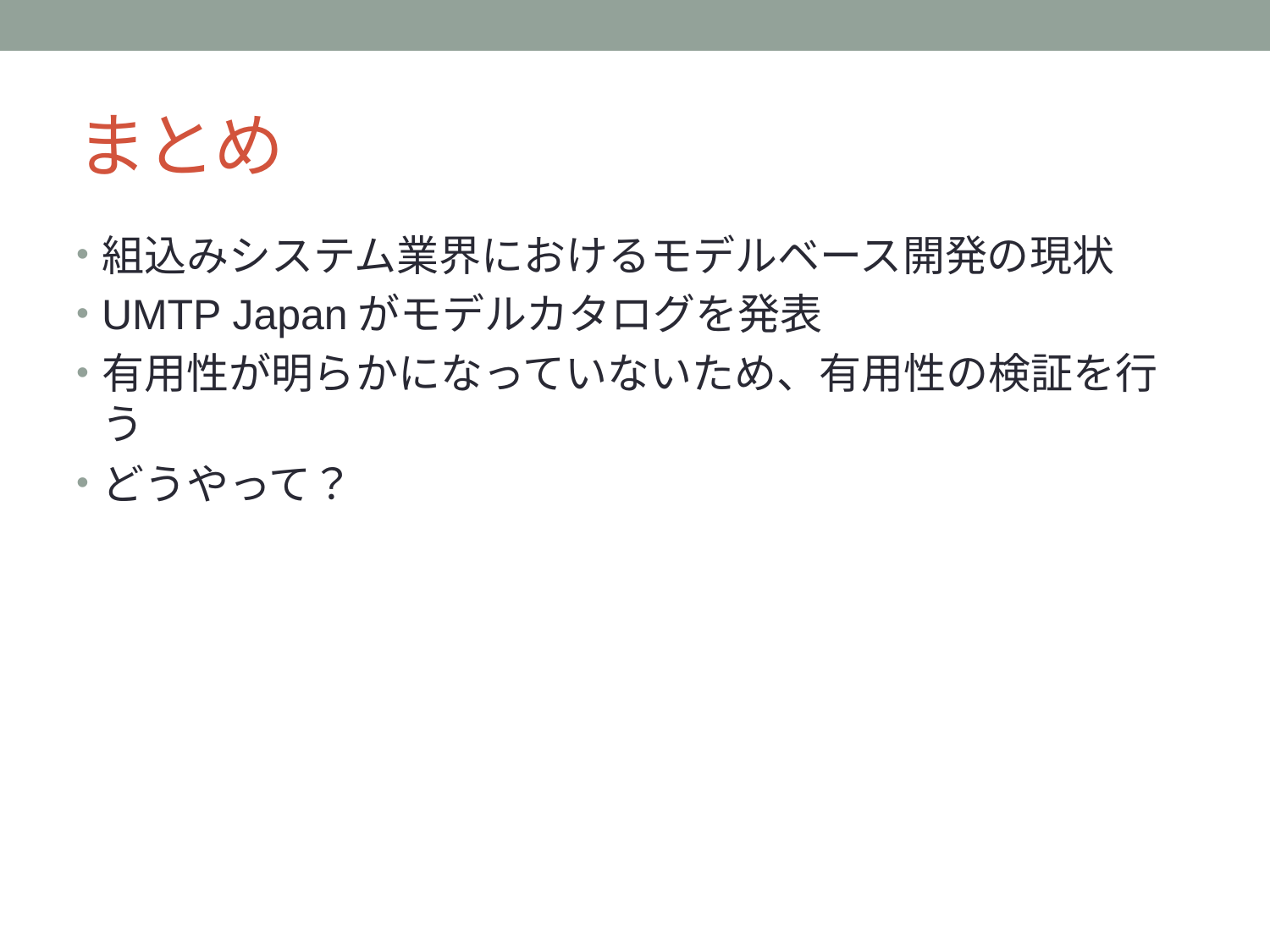

# まとめ
組込みシステム業界におけるモデルベース開発の現状
UMTP Japanがモデルカタログを発表
有用性が明らかになっていないため、有用性の検証を行う
どうやって？